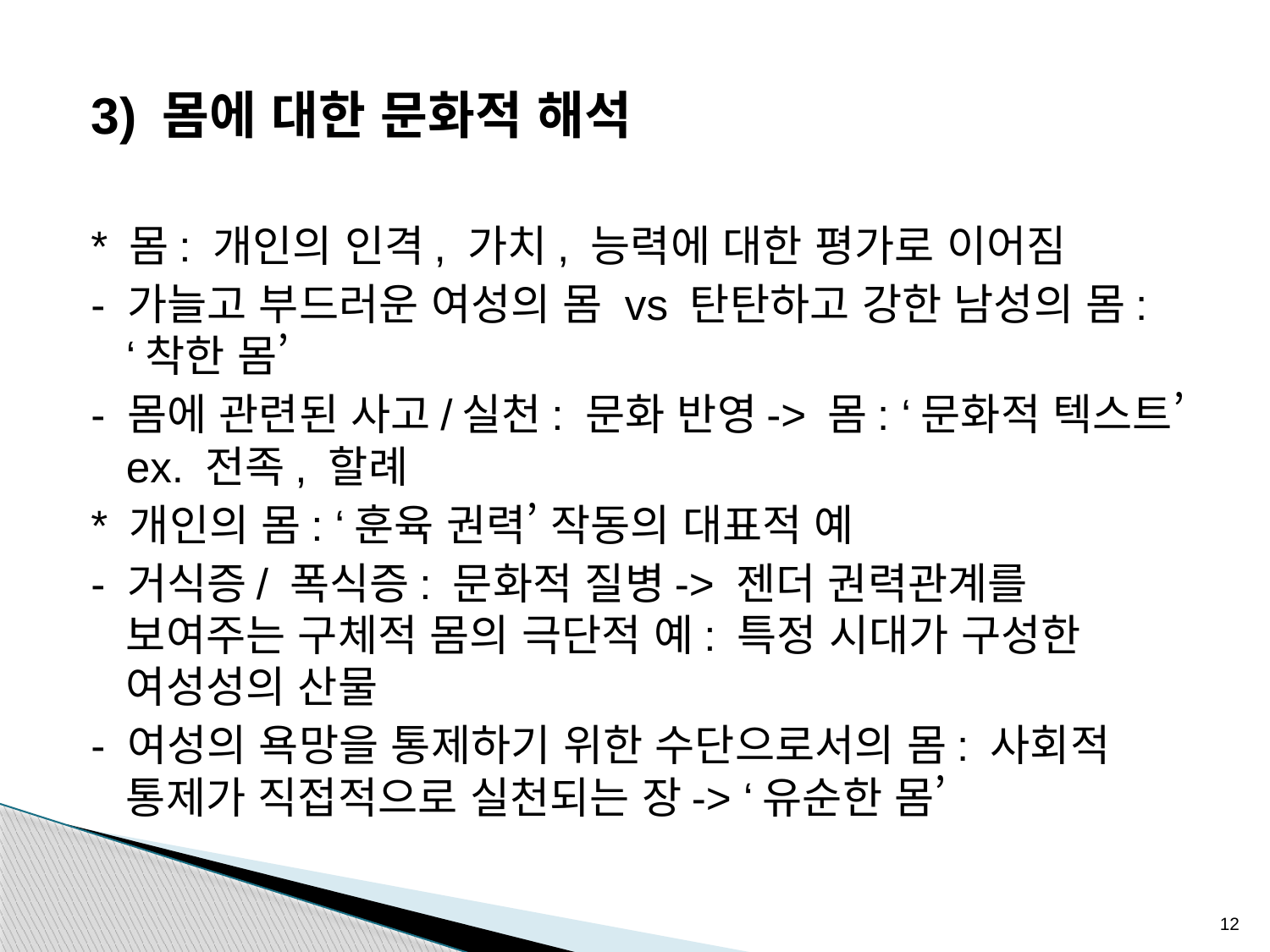

3) 몸에 대한 문화적 해석

* 몸: 개인의 인격, 가치, 능력에 대한 평가로 이어짐
- 가늘고 부드러운 여성의 몸 vs 탄탄하고 강한 남성의 몸: ‘착한 몸’
- 몸에 관련된 사고/실천: 문화 반영-> 몸: ‘문화적 텍스트’ ex. 전족, 할례
* 개인의 몸: ‘훈육 권력’ 작동의 대표적 예
- 거식증/ 폭식증: 문화적 질병-> 젠더 권력관계를 보여주는 구체적 몸의 극단적 예: 특정 시대가 구성한 여성성의 산물
- 여성의 욕망을 통제하기 위한 수단으로서의 몸: 사회적 통제가 직접적으로 실천되는 장-> ‘유순한 몸’

12